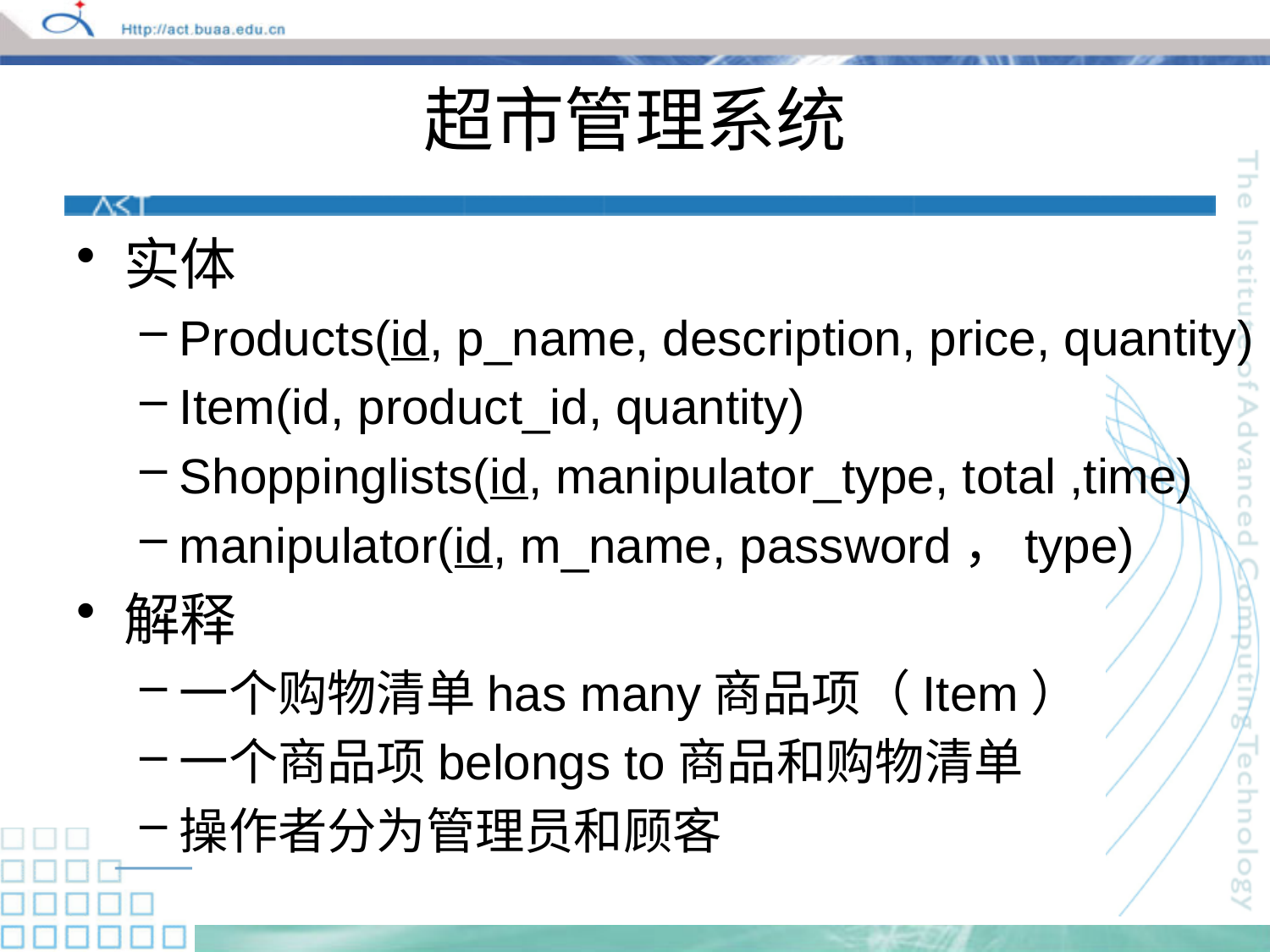

# 超市管理系统
实体
Products(id, p_name, description, price, quantity)
Item(id, product_id, quantity)
Shoppinglists(id, manipulator_type, total ,time)
manipulator(id, m_name, password，type)
解释
一个购物清单has many商品项（Item）
一个商品项belongs to商品和购物清单
操作者分为管理员和顾客